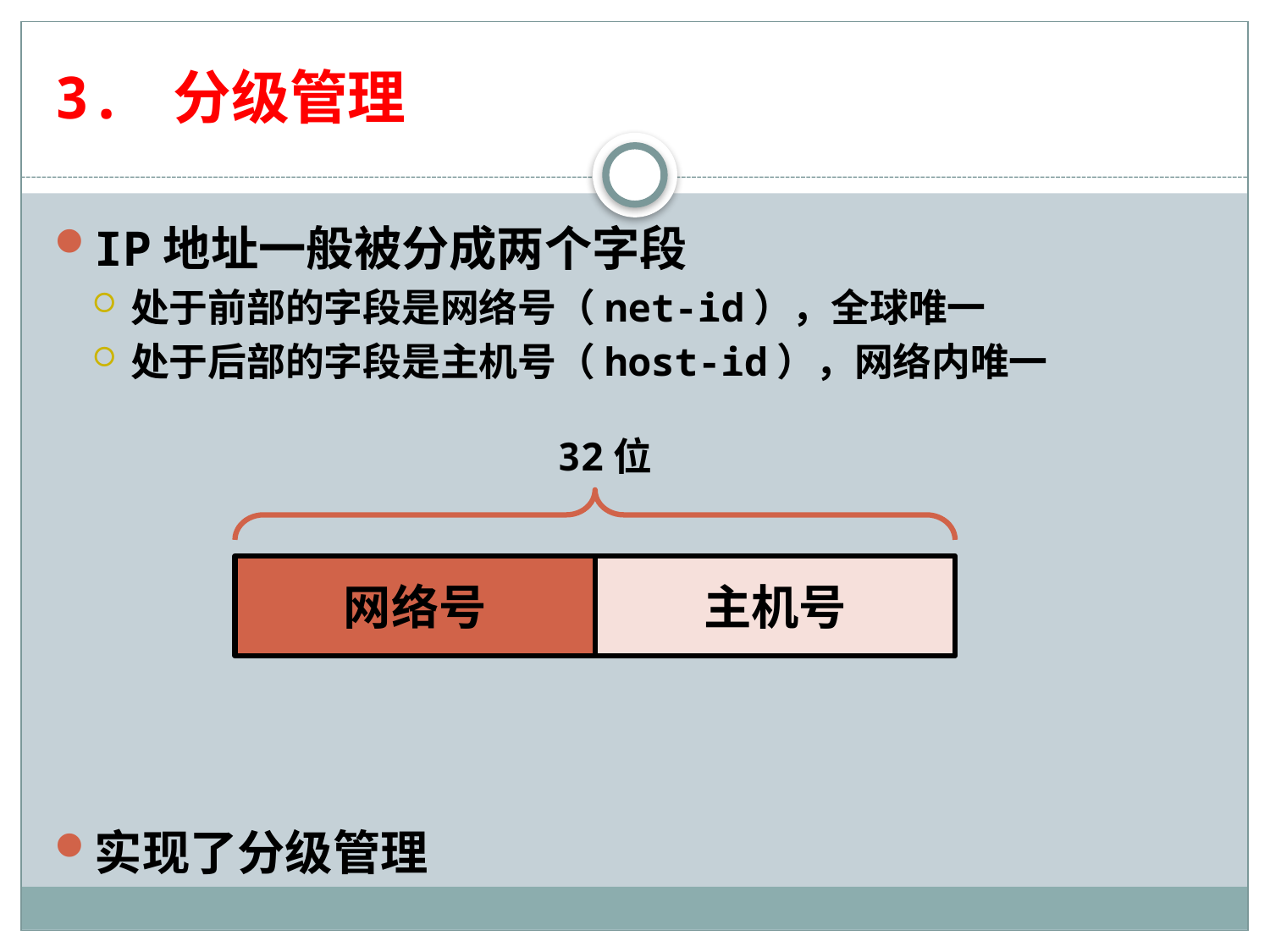

# 3. 分级管理

IP地址一般被分成两个字段
处于前部的字段是网络号（net-id），全球唯一
处于后部的字段是主机号（host-id），网络内唯一

实现了分级管理

32位
网络号
主机号